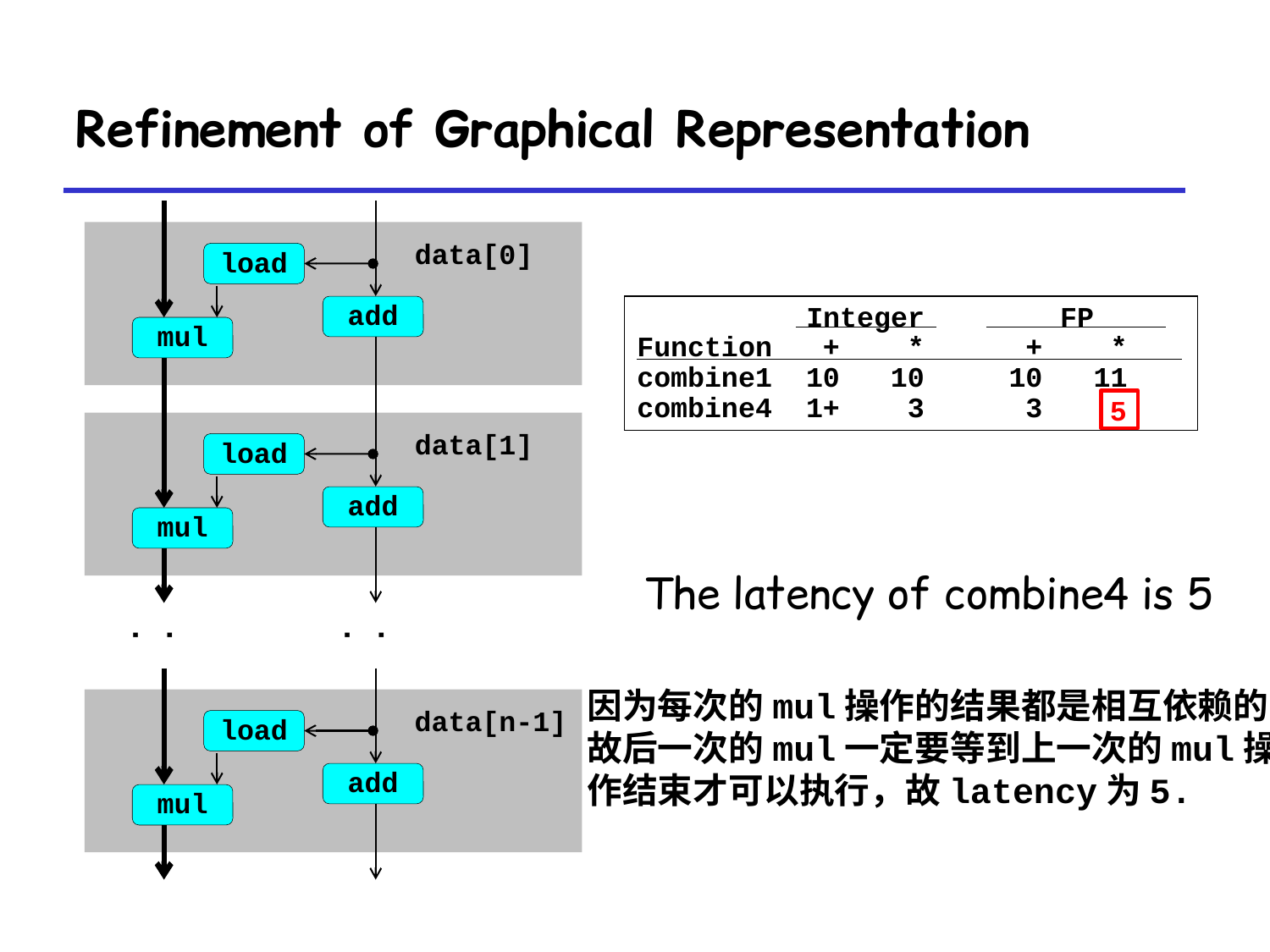

Refinement of Graphical Representation

data[0]
load
add
          Integer        FP
Function   +    *      +    *
combine1  10   10     10   11
combine4  1+    3      3    5
mul
5

data[1]
load
add
mul
The latency of combine4 is 5
..
..
因为每次的mul操作的结果都是相互依赖的，
故后一次的mul一定要等到上一次的mul操
作结束才可以执行，故latency为5.

data[n-1]
load
add
mul
19